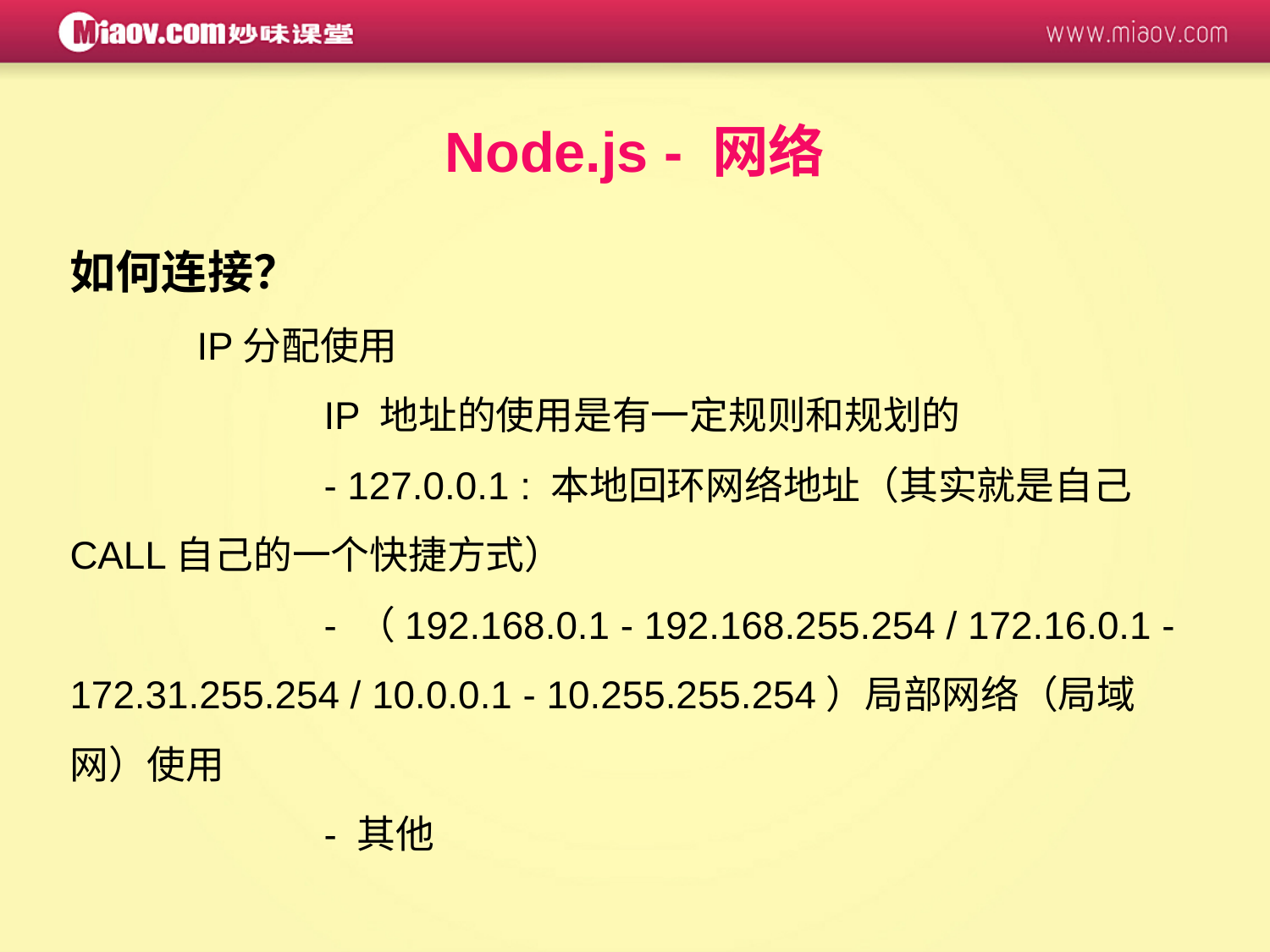

Node.js - 网络
如何连接？
	IP分配使用
		IP 地址的使用是有一定规则和规划的 			- 127.0.0.1 : 本地回环网络地址（其实就是自己CALL自己的一个快捷方式）
		- （192.168.0.1 - 192.168.255.254 / 172.16.0.1 - 172.31.255.254 / 10.0.0.1 - 10.255.255.254）局部网络（局域网）使用
		- 其他